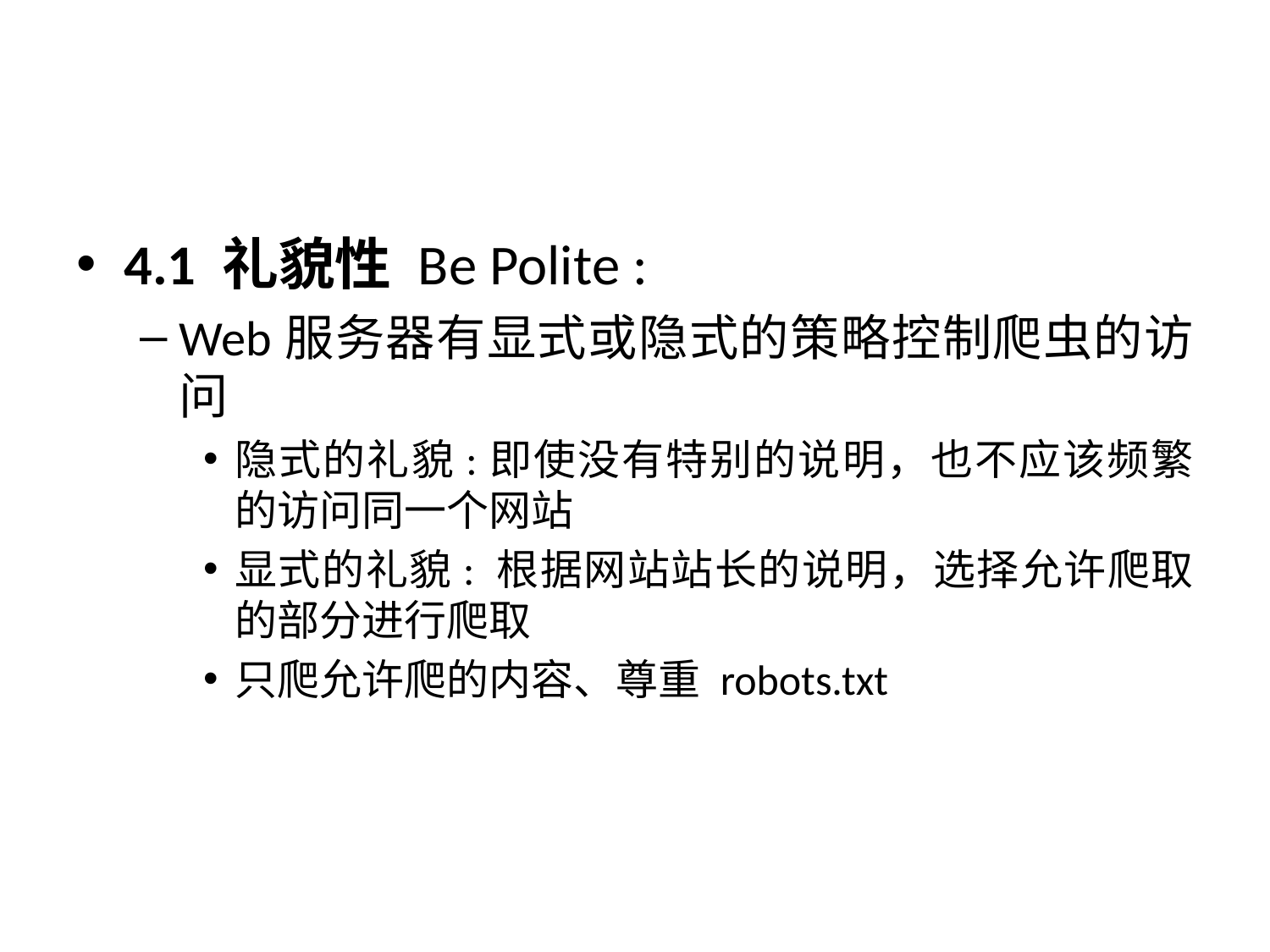

#
4.1 礼貌性 Be Polite :
Web服务器有显式或隐式的策略控制爬虫的访问
隐式的礼貌:即使没有特别的说明，也不应该频繁的访问同一个网站
显式的礼貌: 根据网站站长的说明，选择允许爬取的部分进行爬取
只爬允许爬的内容、尊重 robots.txt